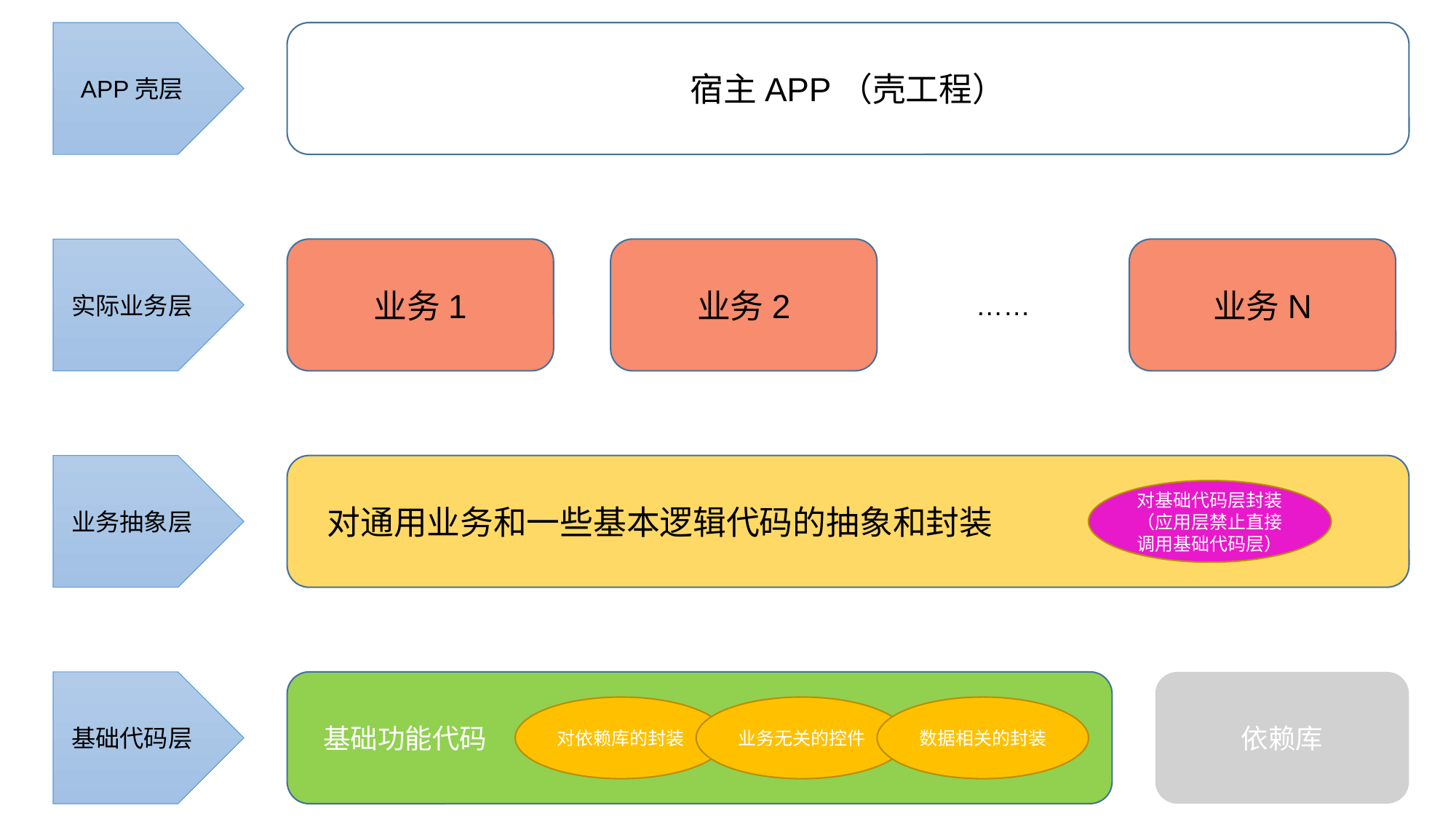

APP壳层
宿主APP（壳工程）
实际业务层
业务1
业务2
业务N
……
业务抽象层
  对通用业务和一些基本逻辑代码的抽象和封装
对基础代码层封装
（应用层禁止直接调用基础代码层）
基础代码层
  基础功能代码
依赖库
对依赖库的封装
业务无关的控件
数据相关的封装